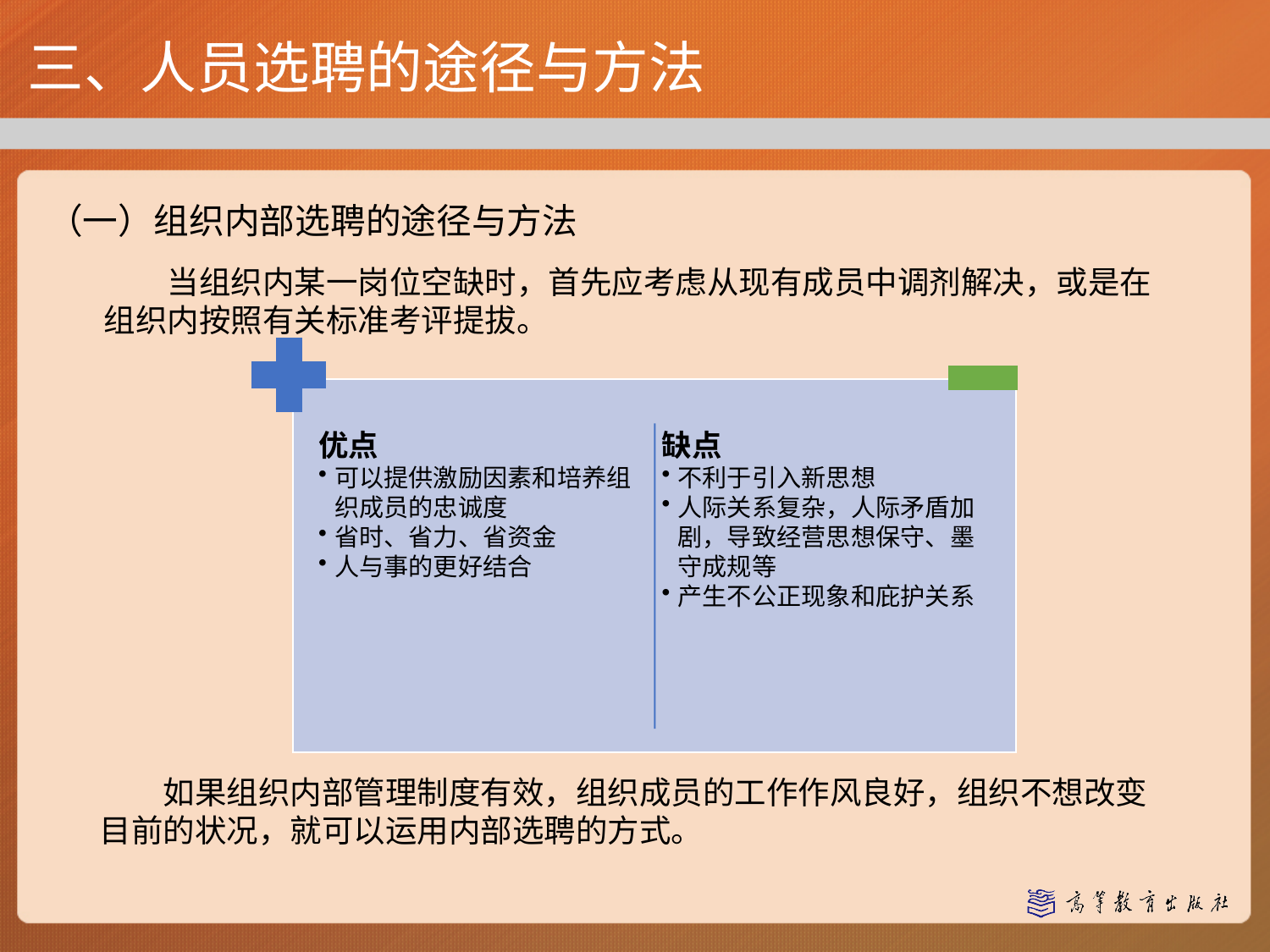

三、人员选聘的途径与方法
（一）组织内部选聘的途径与方法
当组织内某一岗位空缺时，首先应考虑从现有成员中调剂解决，或是在组织内按照有关标准考评提拔。
优点
可以提供激励因素和培养组织成员的忠诚度
省时、省力、省资金
人与事的更好结合
缺点
不利于引入新思想
人际关系复杂，人际矛盾加剧，导致经营思想保守、墨守成规等
产生不公正现象和庇护关系
如果组织内部管理制度有效，组织成员的工作作风良好，组织不想改变目前的状况，就可以运用内部选聘的方式。